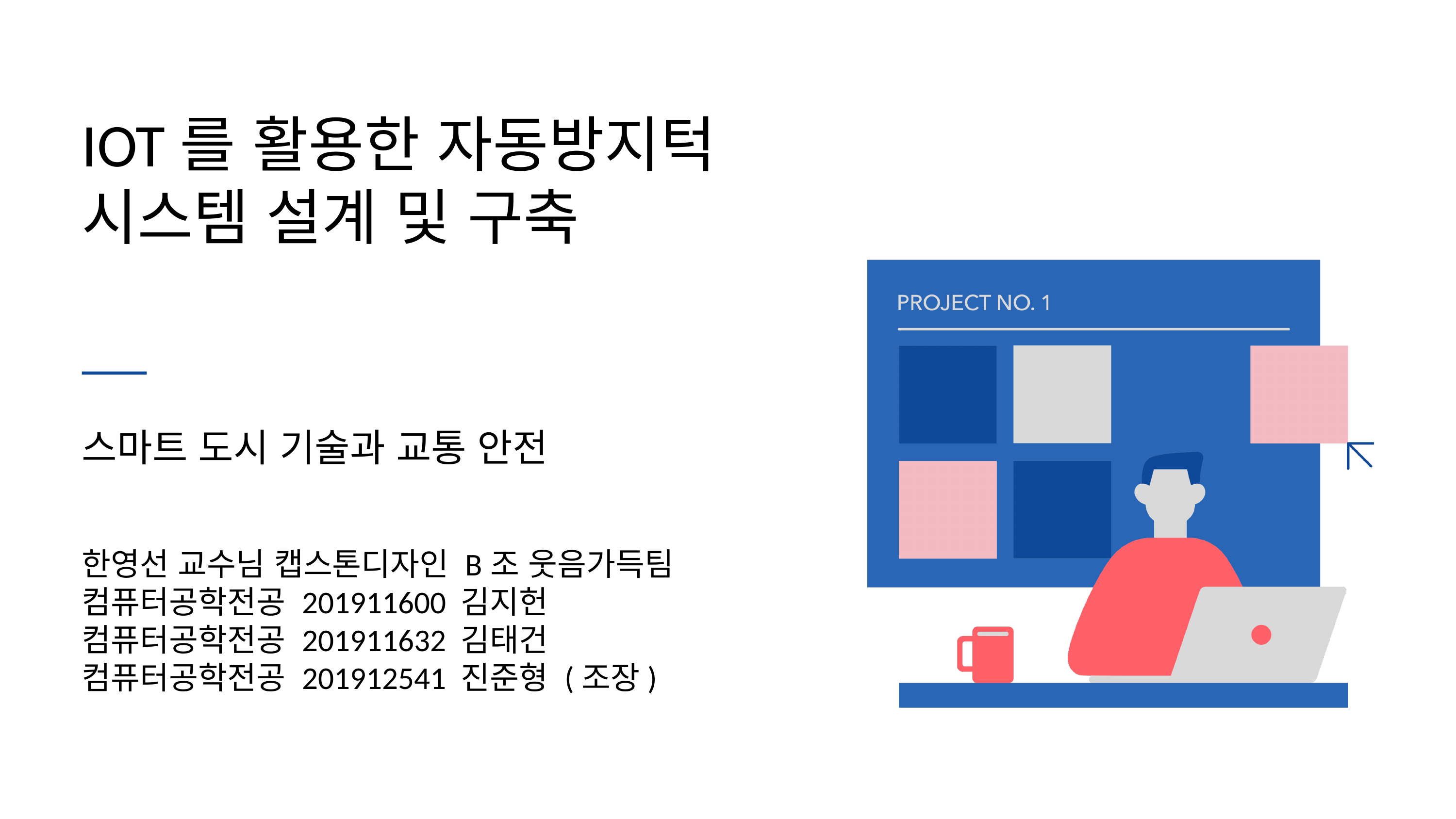

IOT를 활용한 자동방지턱 시스템 설계 및 구축

스마트 도시 기술과 교통 안전
한영선 교수님 캡스톤디자인 B조 웃음가득팀
컴퓨터공학전공 201911600 김지헌
컴퓨터공학전공 201911632 김태건
컴퓨터공학전공 201912541 진준형 (조장)